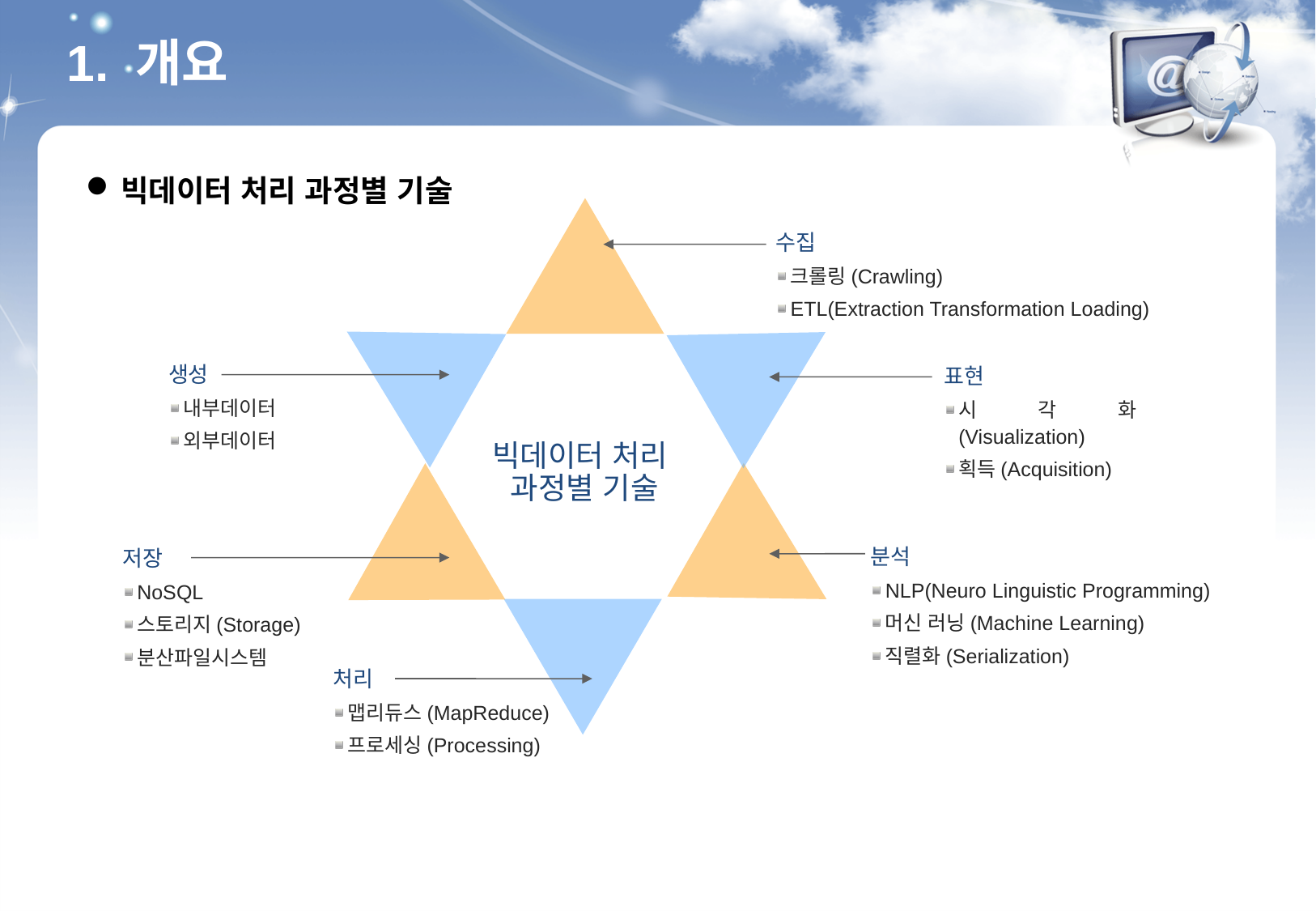

1. 개요
빅데이터 처리 과정별 기술

수집
크롤링(Crawling)
ETL(Extraction Transformation Loading)

생성
내부데이터
외부데이터
표현
시각화(Visualization)
획득(Acquisition)

빅데이터 처리
과정별 기술
분석
NLP(Neuro Linguistic Programming)
머신 러닝(Machine Learning)
직렬화(Serialization)
저장
NoSQL
스토리지(Storage)
분산파일시스템

처리
맵리듀스(MapReduce)
프로세싱(Processing)